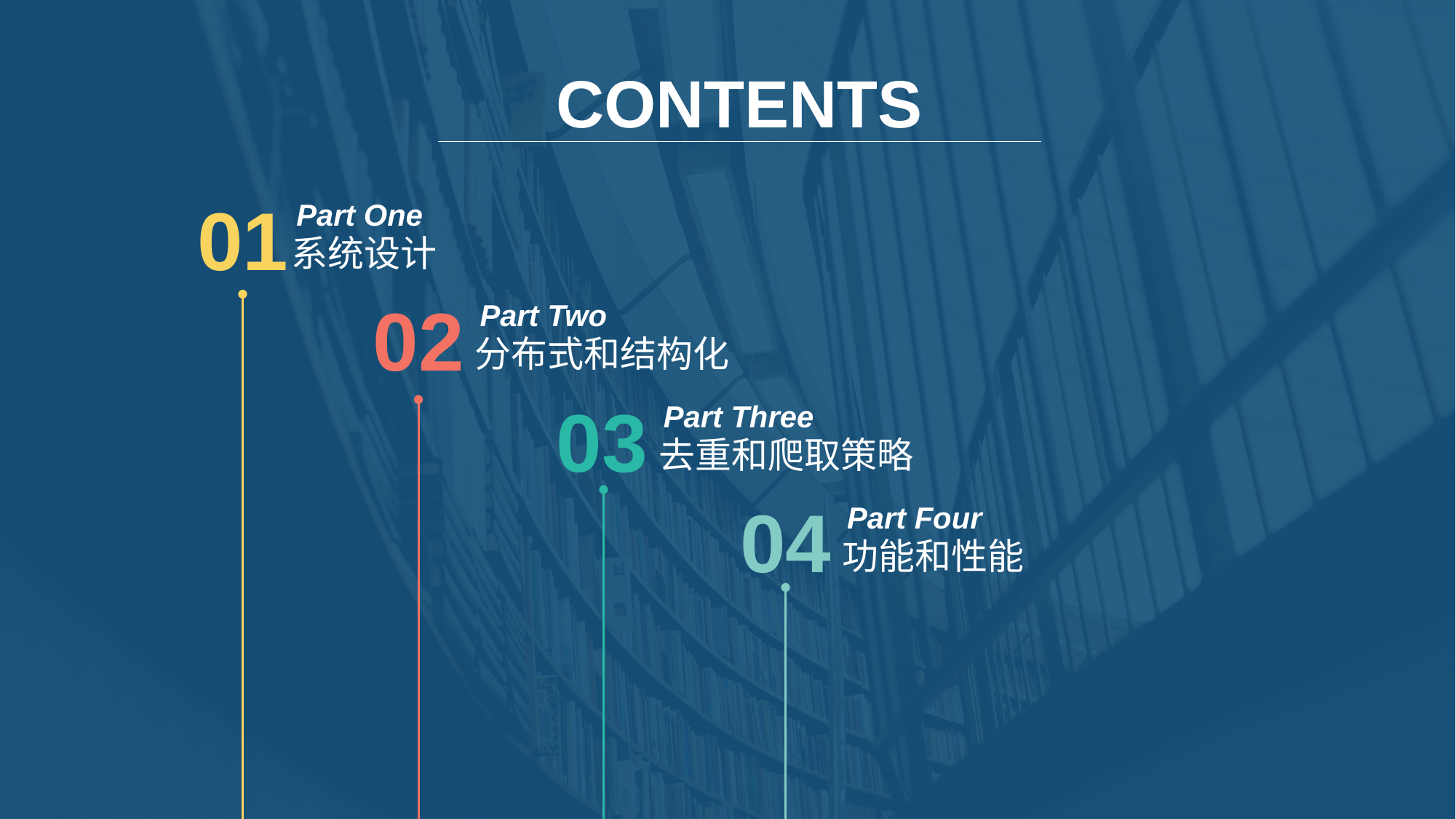

CONTENTS
01
Part One
系统设计
02
Part Two
分布式和结构化
03
Part Three
去重和爬取策略
04
Part Four
功能和性能